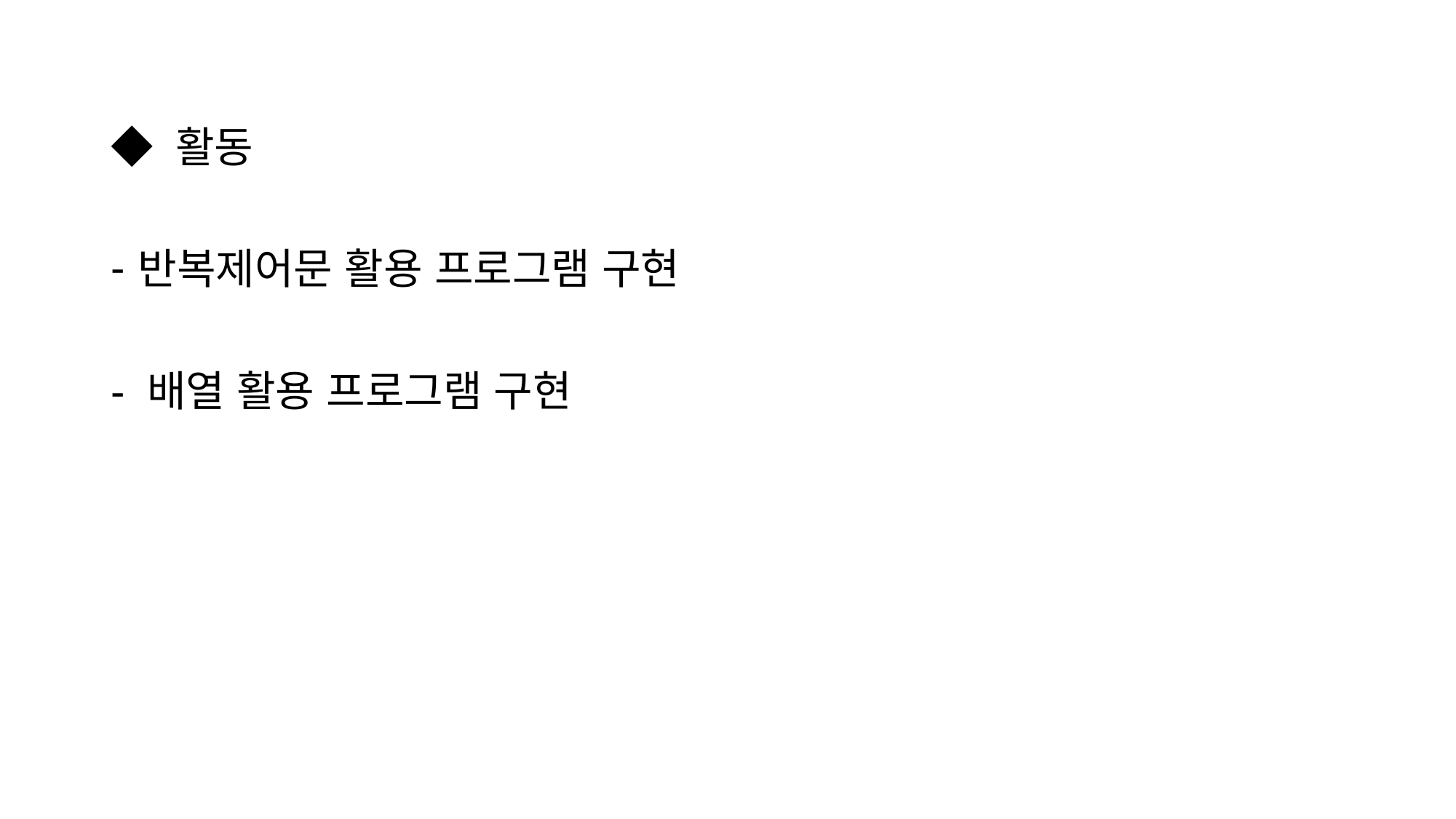

◆ 활동

반복제어문 활용 프로그램 구현

- 배열 활용 프로그램 구현